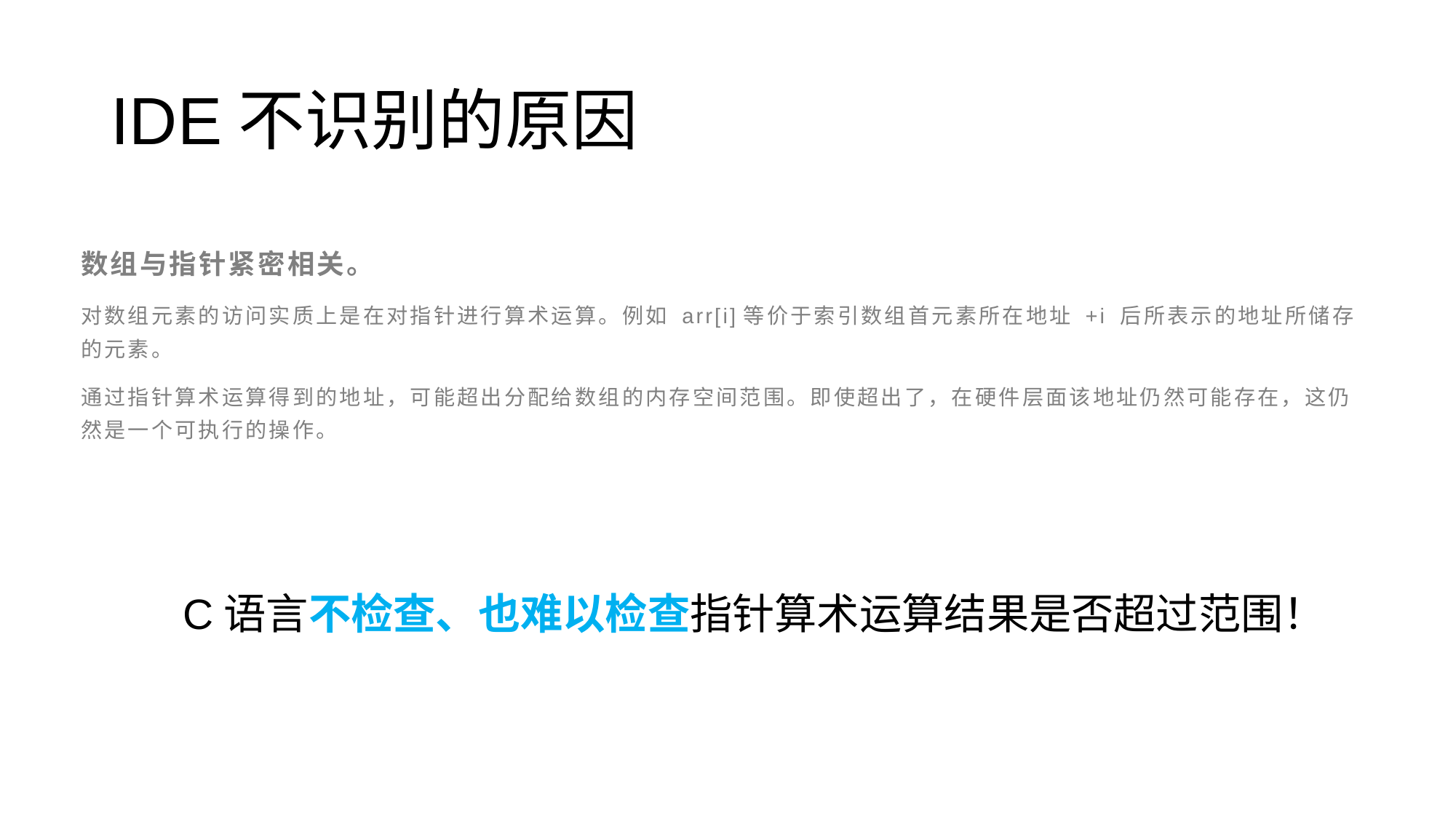

# IDE不识别的原因
数组与指针紧密相关。
对数组元素的访问实质上是在对指针进行算术运算。例如 arr[i]等价于索引数组首元素所在地址 +i 后所表示的地址所储存的元素。
通过指针算术运算得到的地址，可能超出分配给数组的内存空间范围。即使超出了，在硬件层面该地址仍然可能存在，这仍然是一个可执行的操作。
C语言不检查、也难以检查指针算术运算结果是否超过范围！